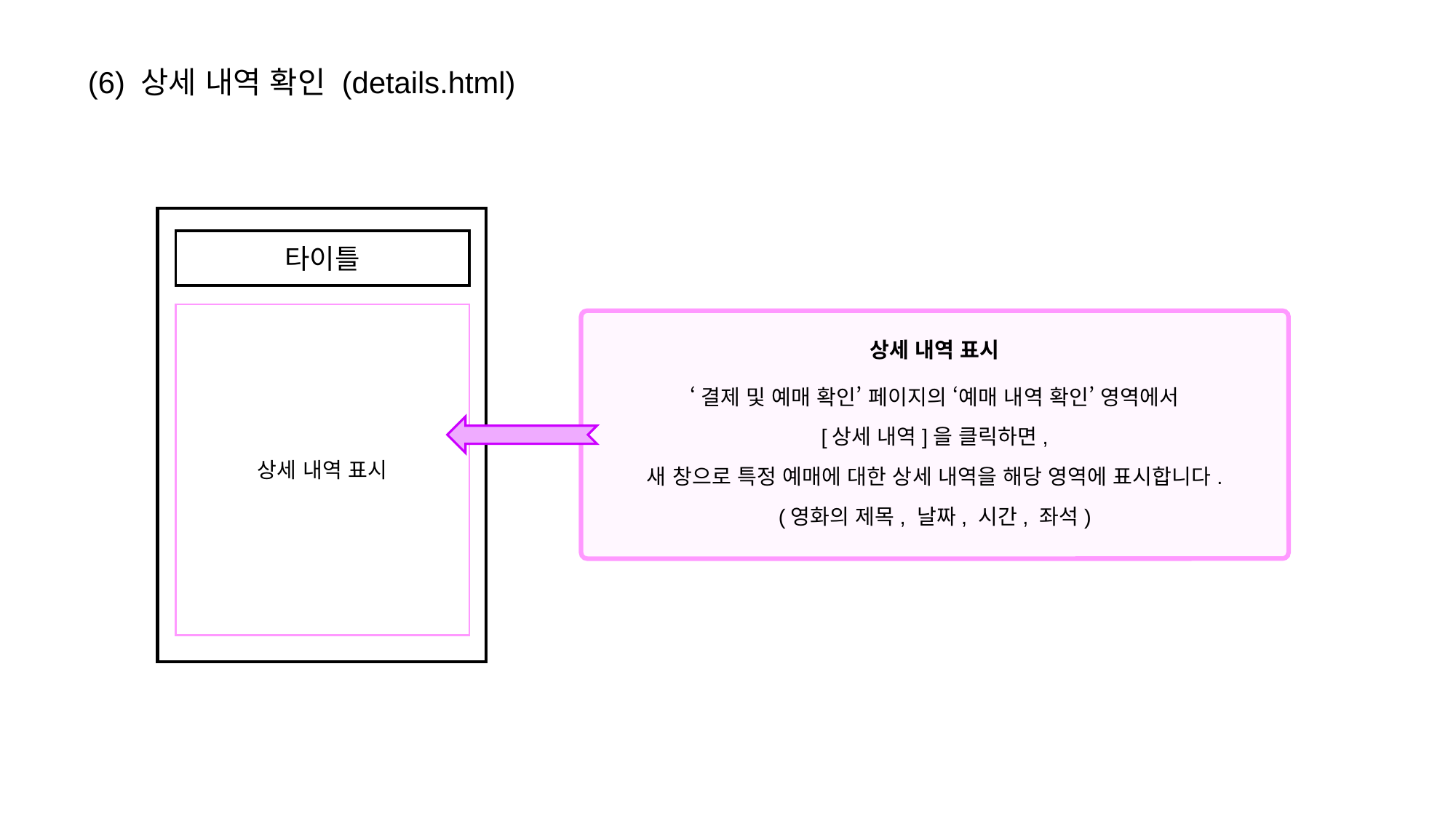

(6) 상세 내역 확인 (details.html)

타이틀
상세 내역 표시

상세 내역 표시

‘결제 및 예매 확인’ 페이지의 ‘예매 내역 확인’ 영역에서

[상세 내역]을 클릭하면,

새 창으로 특정 예매에 대한 상세 내역을 해당 영역에 표시합니다.

(영화의 제목, 날짜, 시간, 좌석)